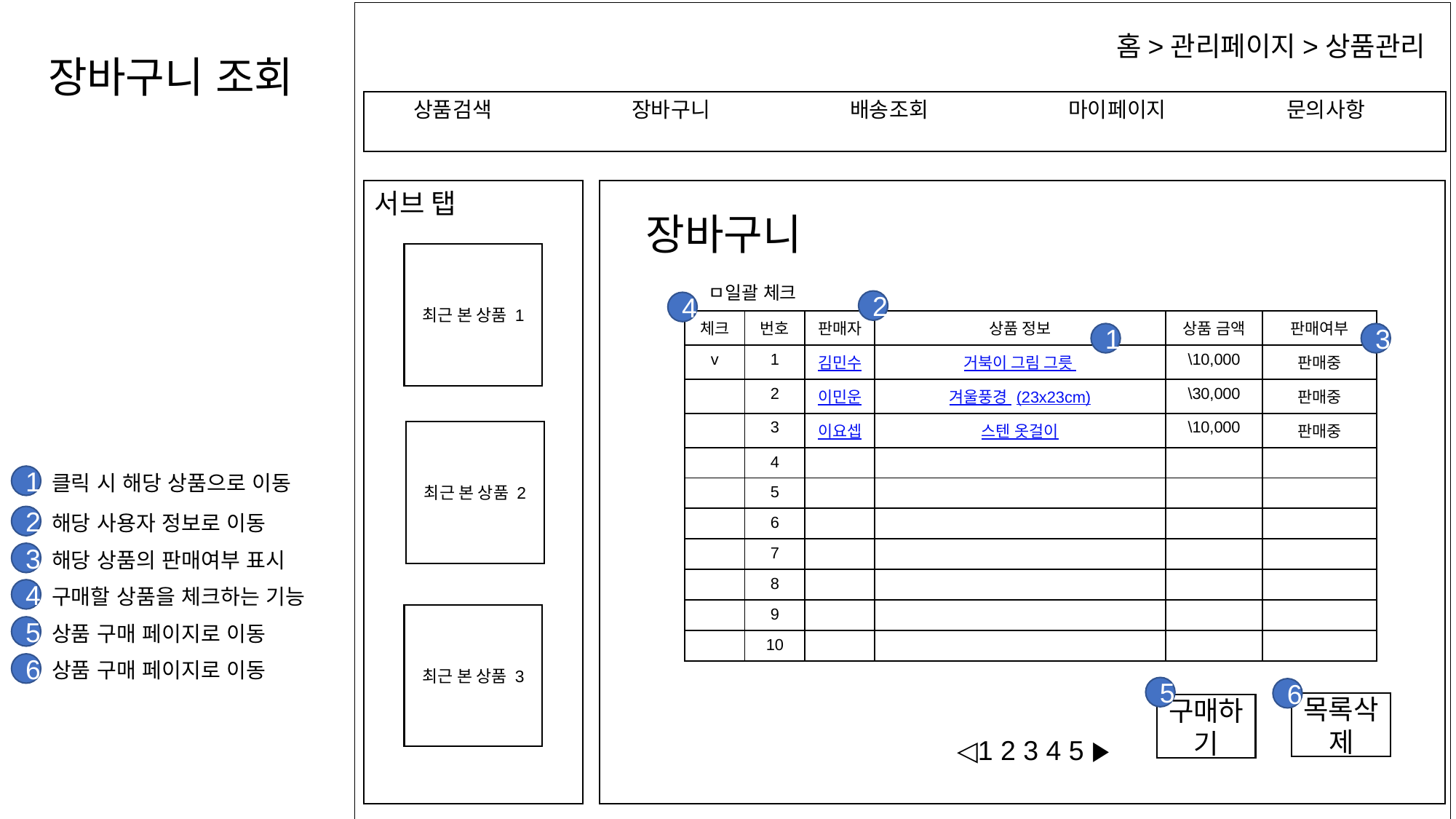

홈>관리페이지>상품관리
장바구니 조회
상품검색		장바구니		배송조회		마이페이지		문의사항

서브 탭
장바구니
최근 본 상품 1
ㅁ일괄 체크
2
4
| 체크 | 번호 | 판매자 | 상품 정보 | 상품 금액 | 판매여부 |
| --- | --- | --- | --- | --- | --- |
| v | 1 | 김민수 | 거북이 그림 그릇 | \10,000 | 판매중 |
|  | 2 | 이민운 | 겨울풍경 (23x23cm) | \30,000 | 판매중 |
|  | 3 | 이요셉 | 스텐 옷걸이 | \10,000 | 판매중 |
|  | 4 |  |  |  |  |
|  | 5 |  |  |  |  |
|  | 6 |  |  |  |  |
|  | 7 |  |  |  |  |
|  | 8 |  |  |  |  |
|  | 9 |  |  |  |  |
|  | 10 |  |  |  |  |
1
3
최근 본 상품 2
| 클릭 시 해당 상품으로 이동 |
| --- |
| 해당 사용자 정보로 이동 |
| 해당 상품의 판매여부 표시 |
| 구매할 상품을 체크하는 기능 |
| 상품 구매 페이지로 이동 |
| 상품 구매 페이지로 이동 |
1
2
3
4
최근 본 상품 3
5
6
5
6
목록삭제
구매하기
◁1 2 3 4 5 ▶